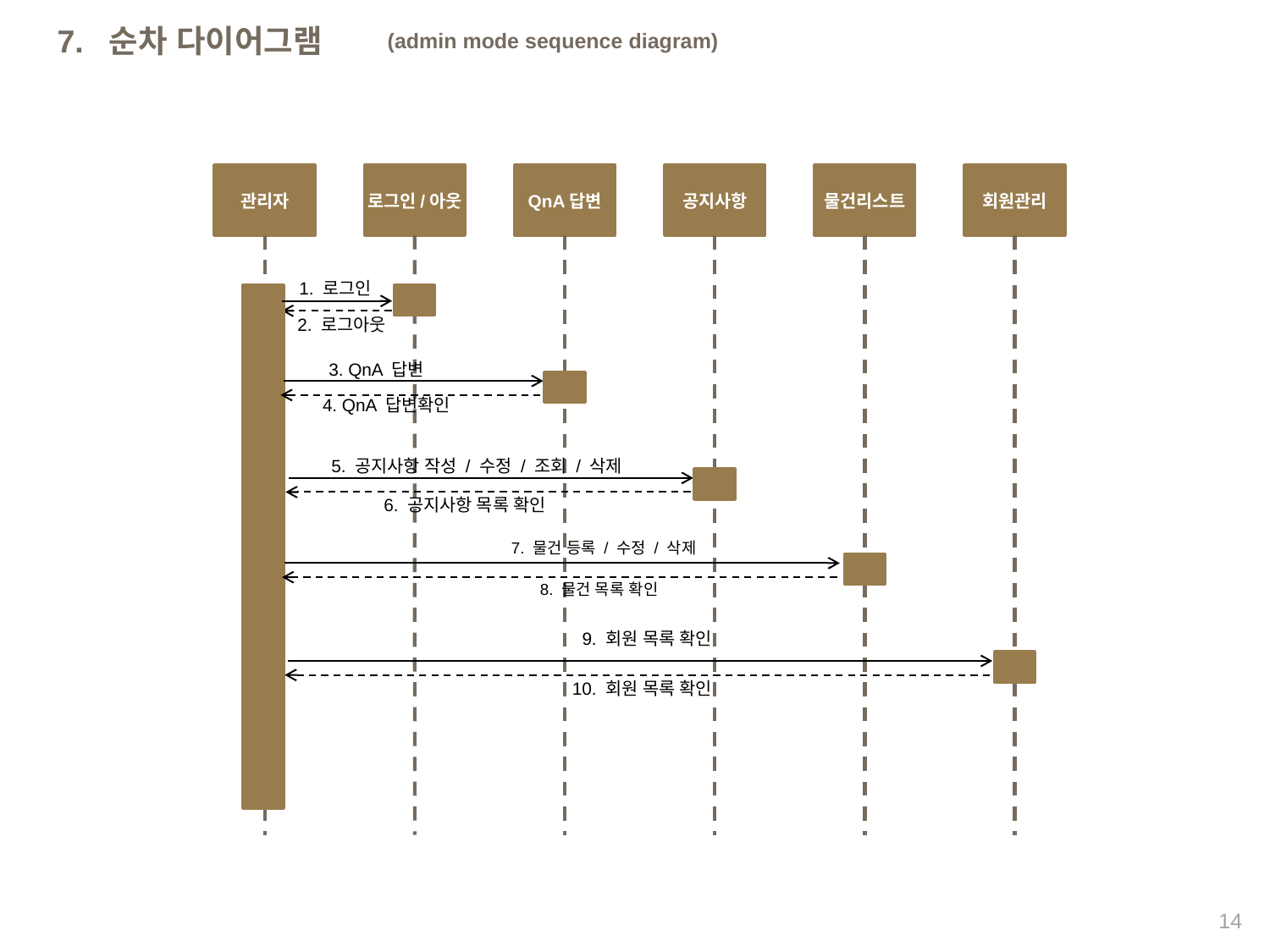

7.  순차 다이어그램
(admin mode sequence diagram)
관리자
로그인/아웃
QnA답변
공지사항
물건리스트
회원관리
1. 로그인

2. 로그아웃
3. QnA 답변

4. QnA 답변확인
5. 공지사항 작성 / 수정 / 조회 / 삭제

6. 공지사항 목록 확인
7. 물건 등록 / 수정 / 삭제

8. 물건 목록 확인
9. 회원 목록 확인

10. 회원 목록 확인
14